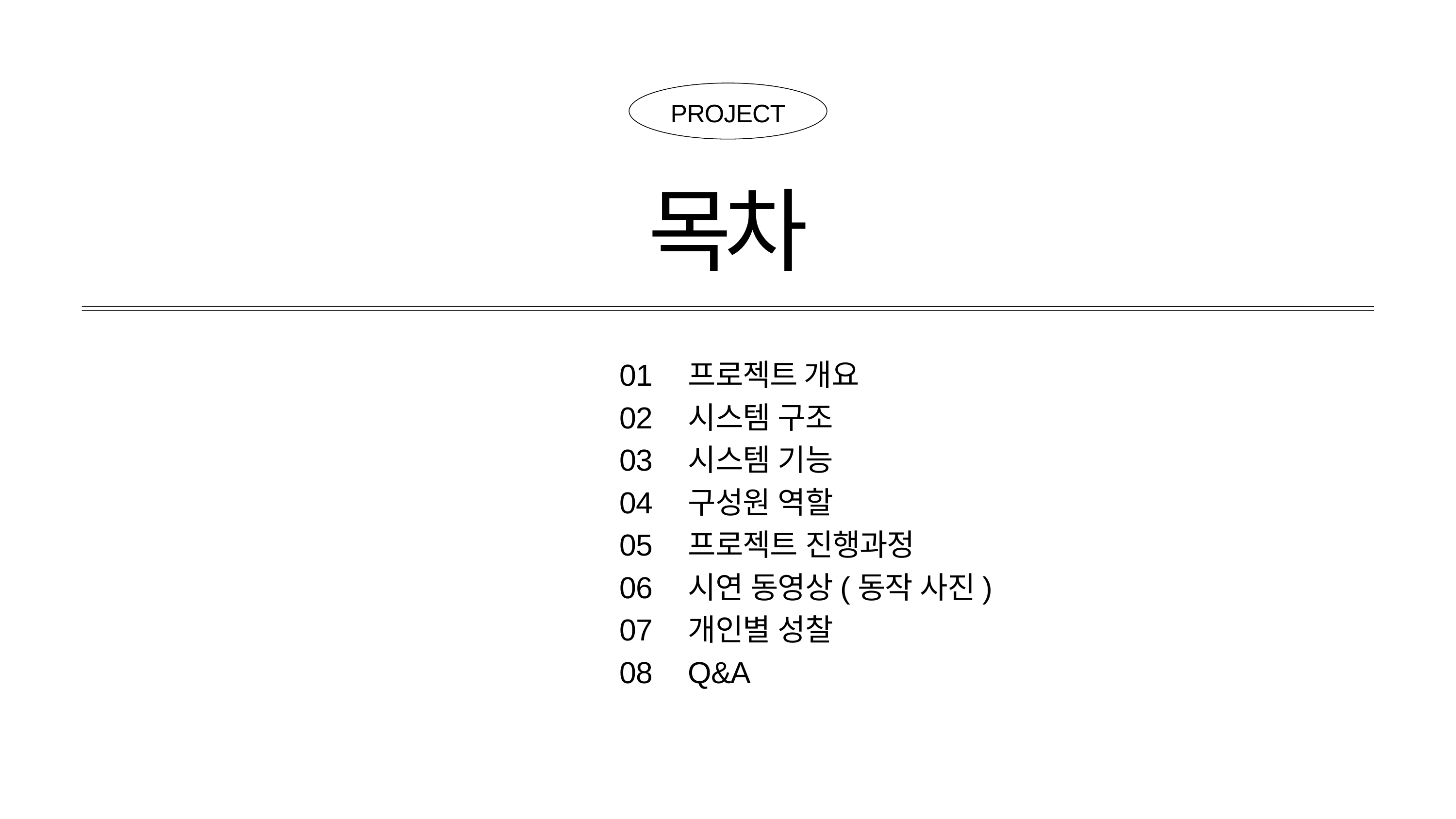

PROJECT
목차

01
02
03
04
05
06
07
08
프로젝트 개요
시스템 구조
시스템 기능
구성원 역할
프로젝트 진행과정
시연 동영상(동작 사진)
개인별 성찰
Q&A